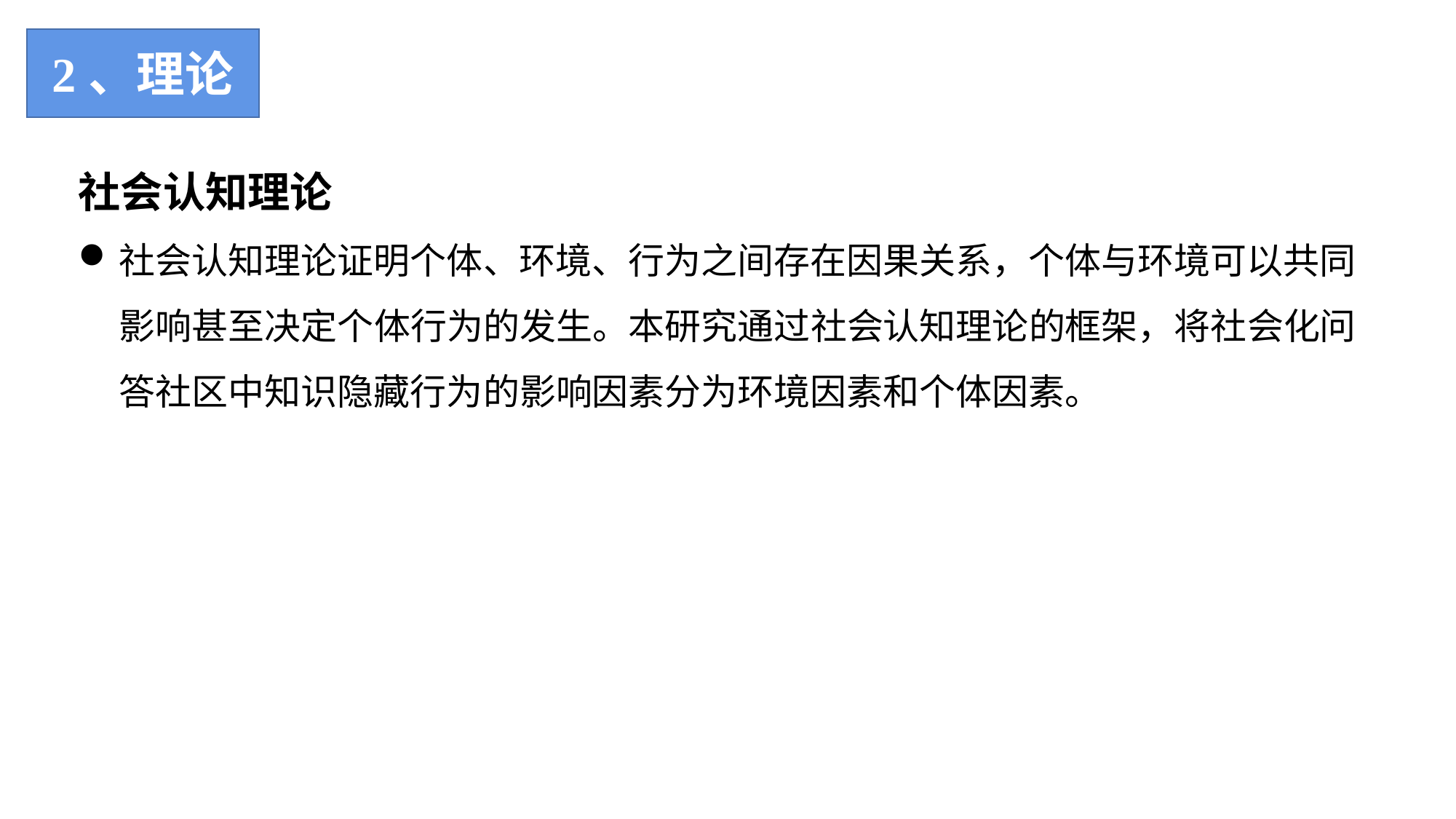

2、理论
社会认知理论
社会认知理论证明个体、环境、行为之间存在因果关系，个体与环境可以共同影响甚至决定个体行为的发生。本研究通过社会认知理论的框架，将社会化问答社区中知识隐藏行为的影响因素分为环境因素和个体因素。
39